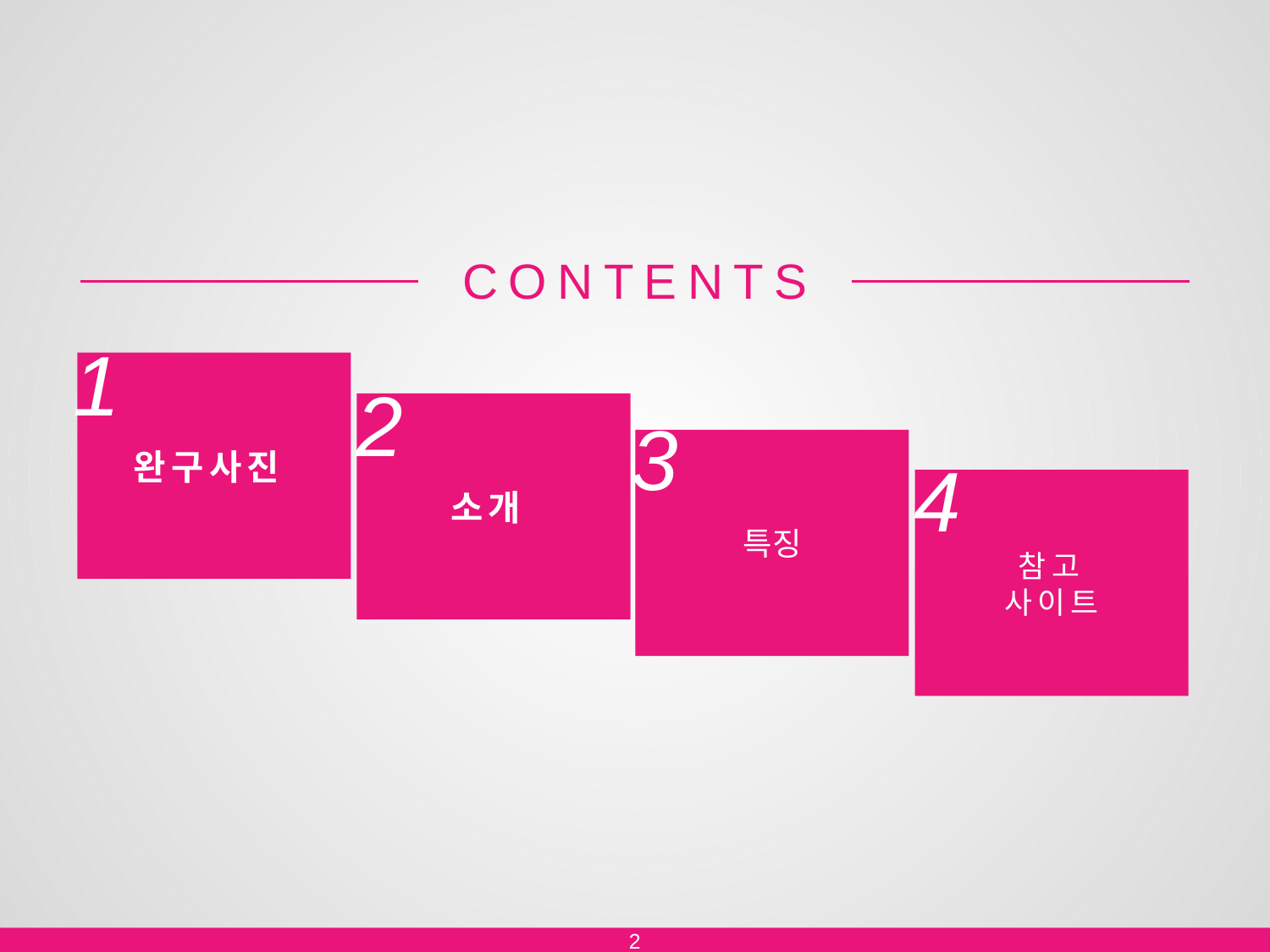

CONTENTS
1
2

3

4
# 완구사진
특징
소개

참고 사이트
2